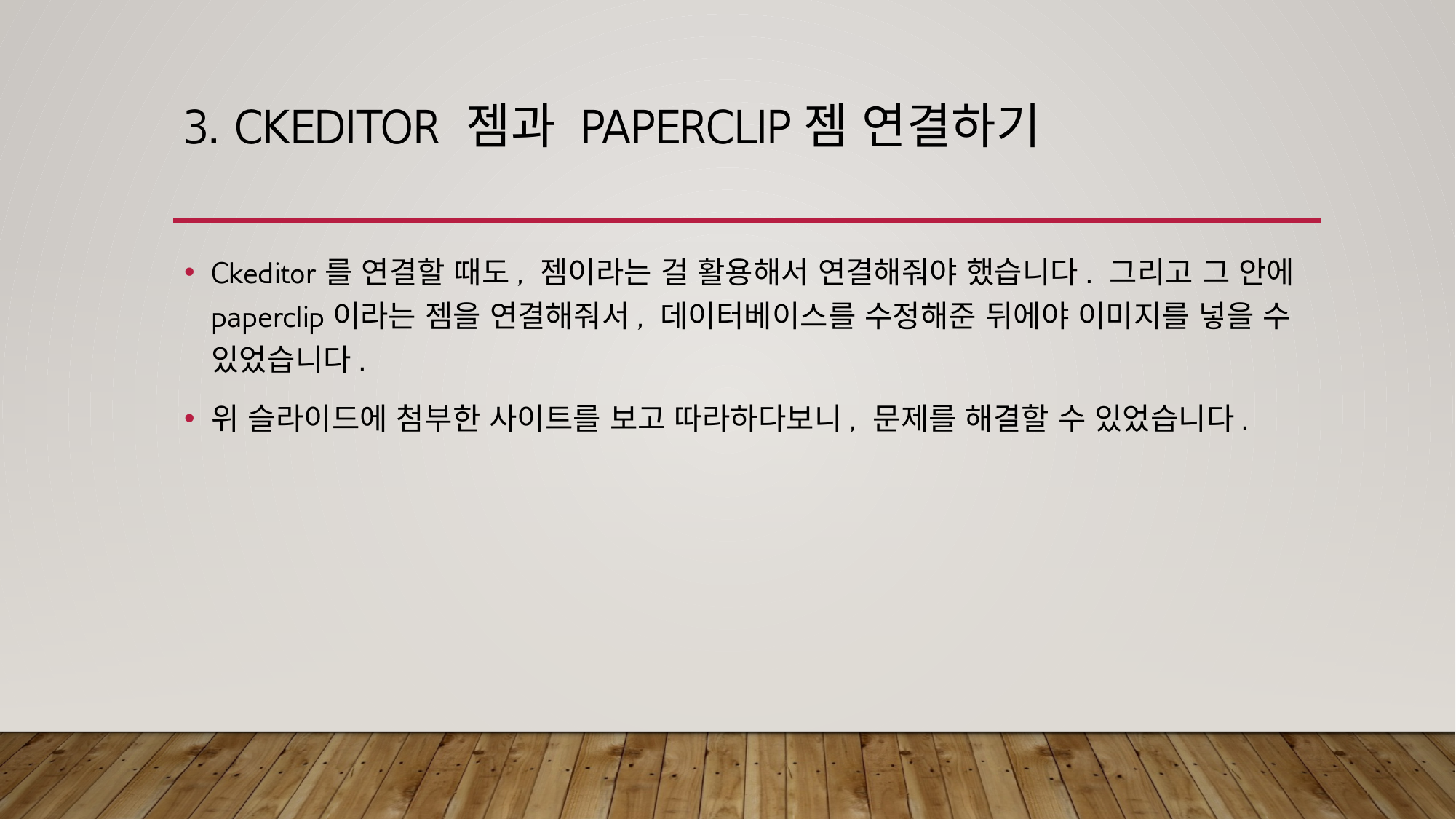

# 3. ckeditor 젬과 paperclip젬 연결하기
Ckeditor를 연결할 때도, 젬이라는 걸 활용해서 연결해줘야 했습니다. 그리고 그 안에 paperclip이라는 젬을 연결해줘서, 데이터베이스를 수정해준 뒤에야 이미지를 넣을 수 있었습니다.
위 슬라이드에 첨부한 사이트를 보고 따라하다보니, 문제를 해결할 수 있었습니다.